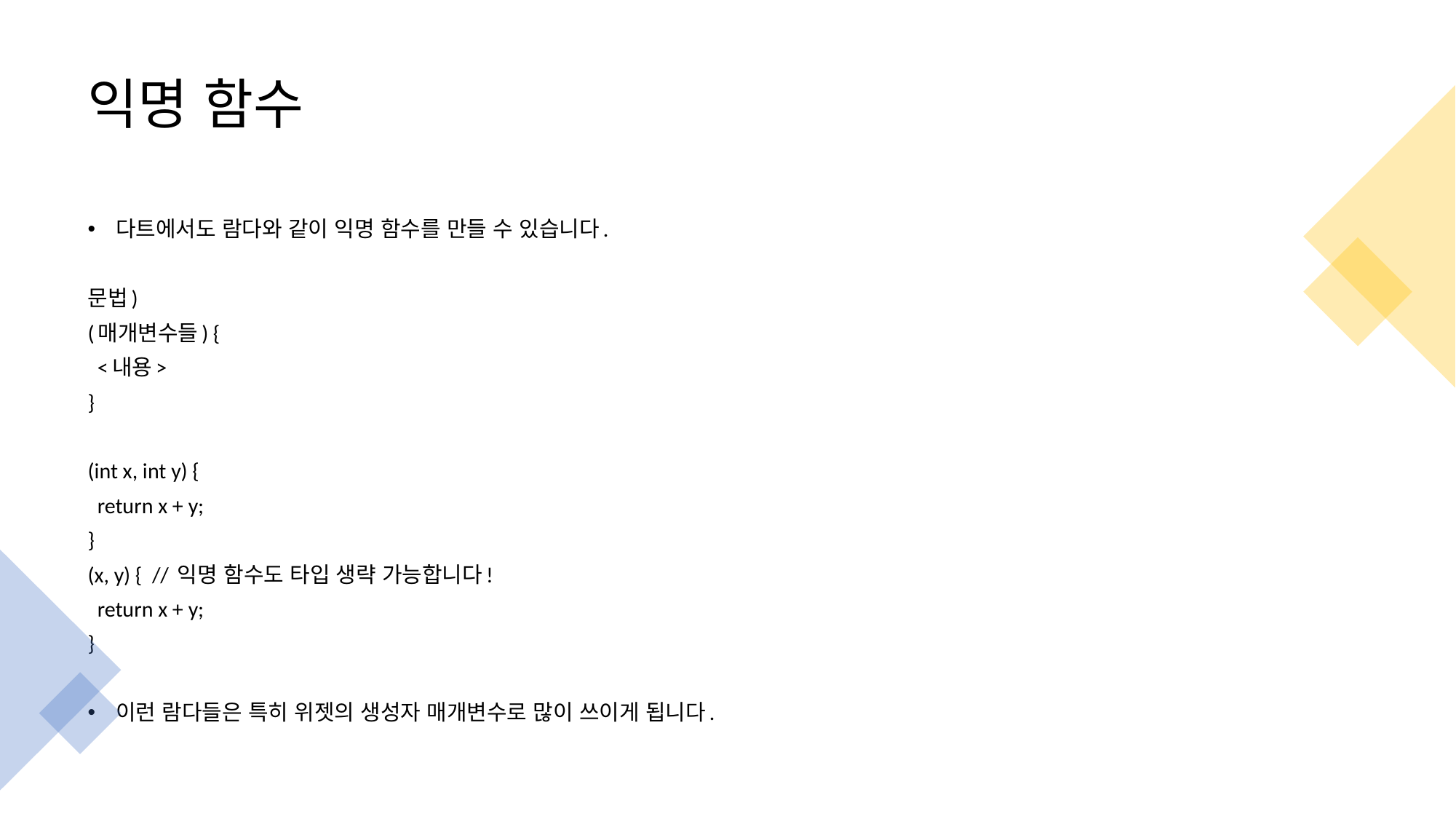

# 익명 함수

다트에서도 람다와 같이 익명 함수를 만들 수 있습니다.

문법)
(매개변수들) {
  <내용>
}

(int x, int y) {
  return x + y;
}
(x, y) {  // 익명 함수도 타입 생략 가능합니다!
  return x + y;
}

이런 람다들은 특히 위젯의 생성자 매개변수로 많이 쓰이게 됩니다.